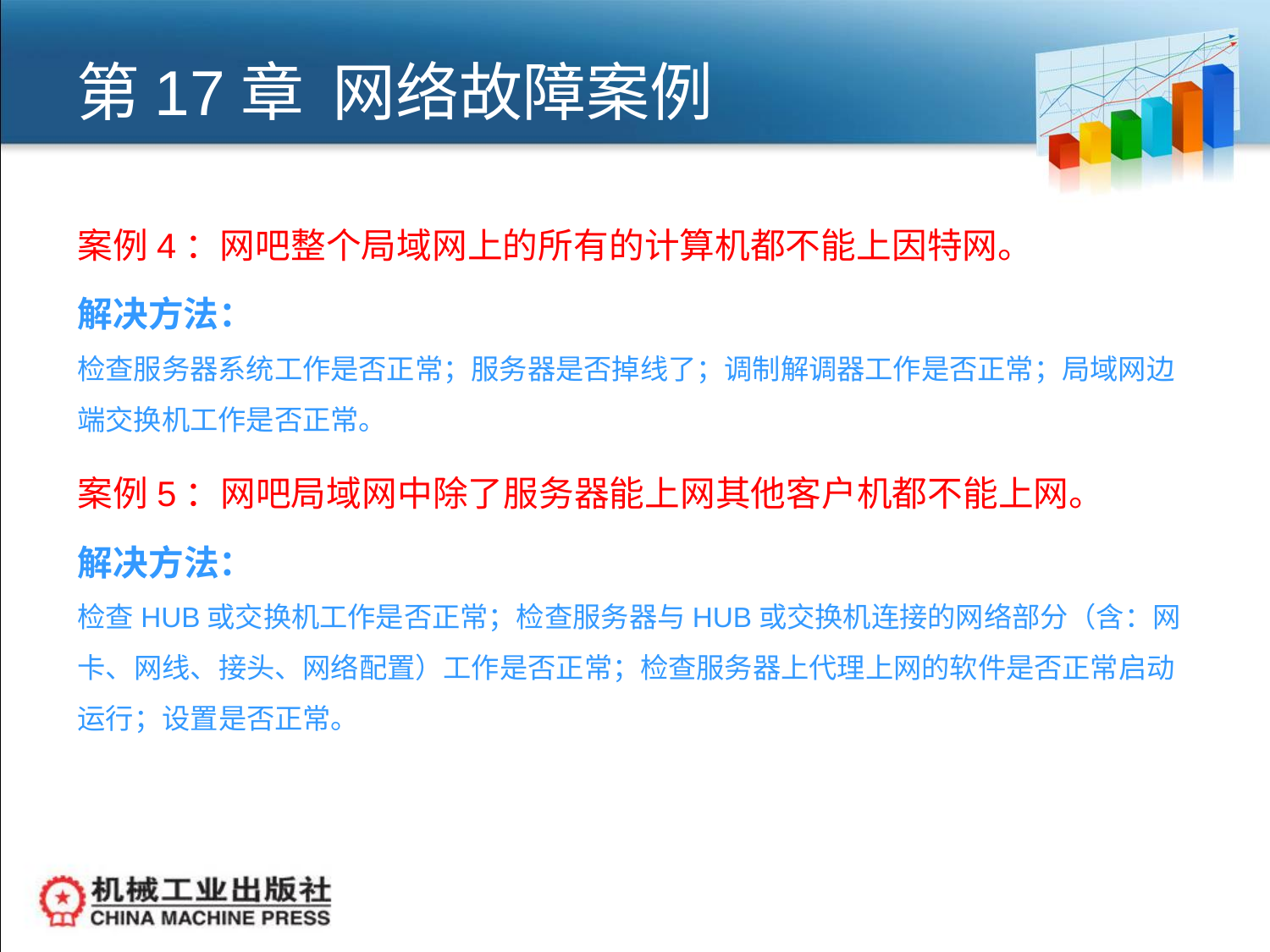

# 第17章  网络故障案例
案例4：网吧整个局域网上的所有的计算机都不能上因特网。
解决方法：
检查服务器系统工作是否正常；服务器是否掉线了；调制解调器工作是否正常；局域网边端交换机工作是否正常。
案例5：网吧局域网中除了服务器能上网其他客户机都不能上网。
解决方法：
检查HUB或交换机工作是否正常；检查服务器与HUB或交换机连接的网络部分（含：网卡、网线、接头、网络配置）工作是否正常；检查服务器上代理上网的软件是否正常启动运行；设置是否正常。